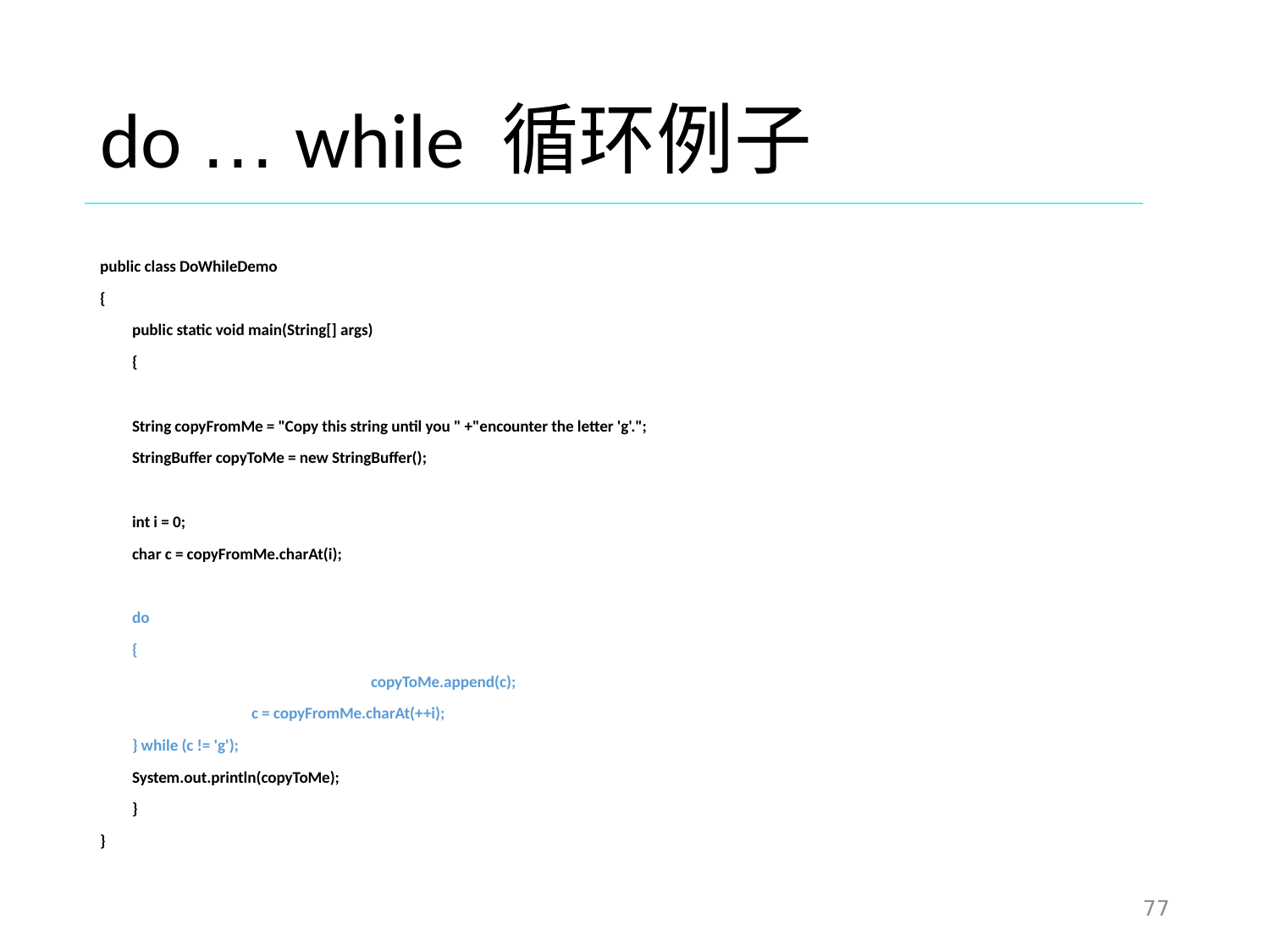

# do … while 循环例子

public class DoWhileDemo
{
    	public static void main(String[] args)
	{

        		String copyFromMe = "Copy this string until you " +"encounter the letter 'g'.";
        		StringBuffer copyToMe = new StringBuffer();

        		int i = 0;
        		char c = copyFromMe.charAt(i);

        		do
		{
            	 	copyToMe.append(c);
            		c = copyFromMe.charAt(++i);
        		} while (c != 'g');
        		System.out.println(copyToMe);
    	}
}

77